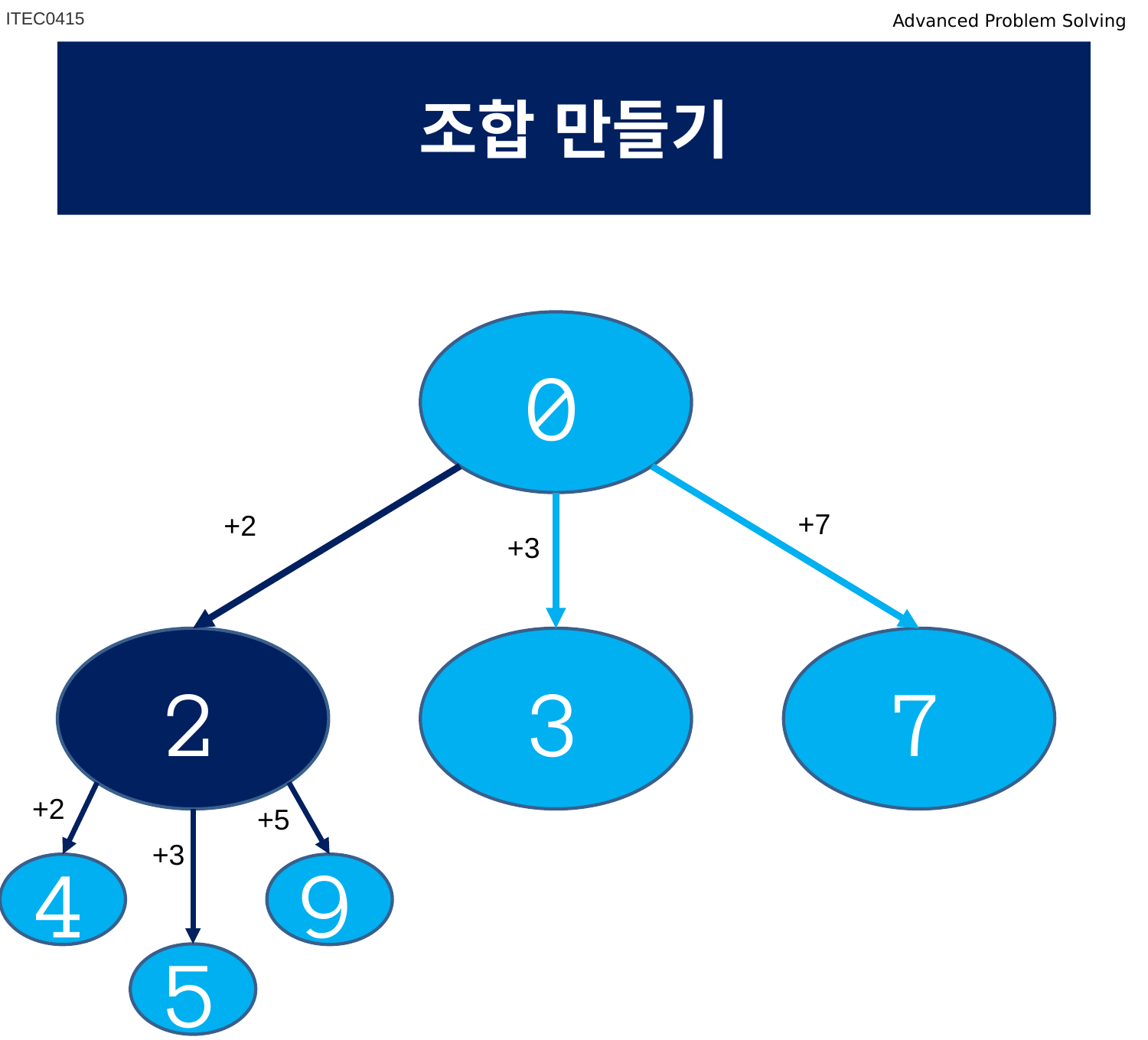

ITEC0415
Advanced Problem Solving
# 조합 만들기
0
+7
+2
+3
2
3
7
+2
+5
+3
4
9
5